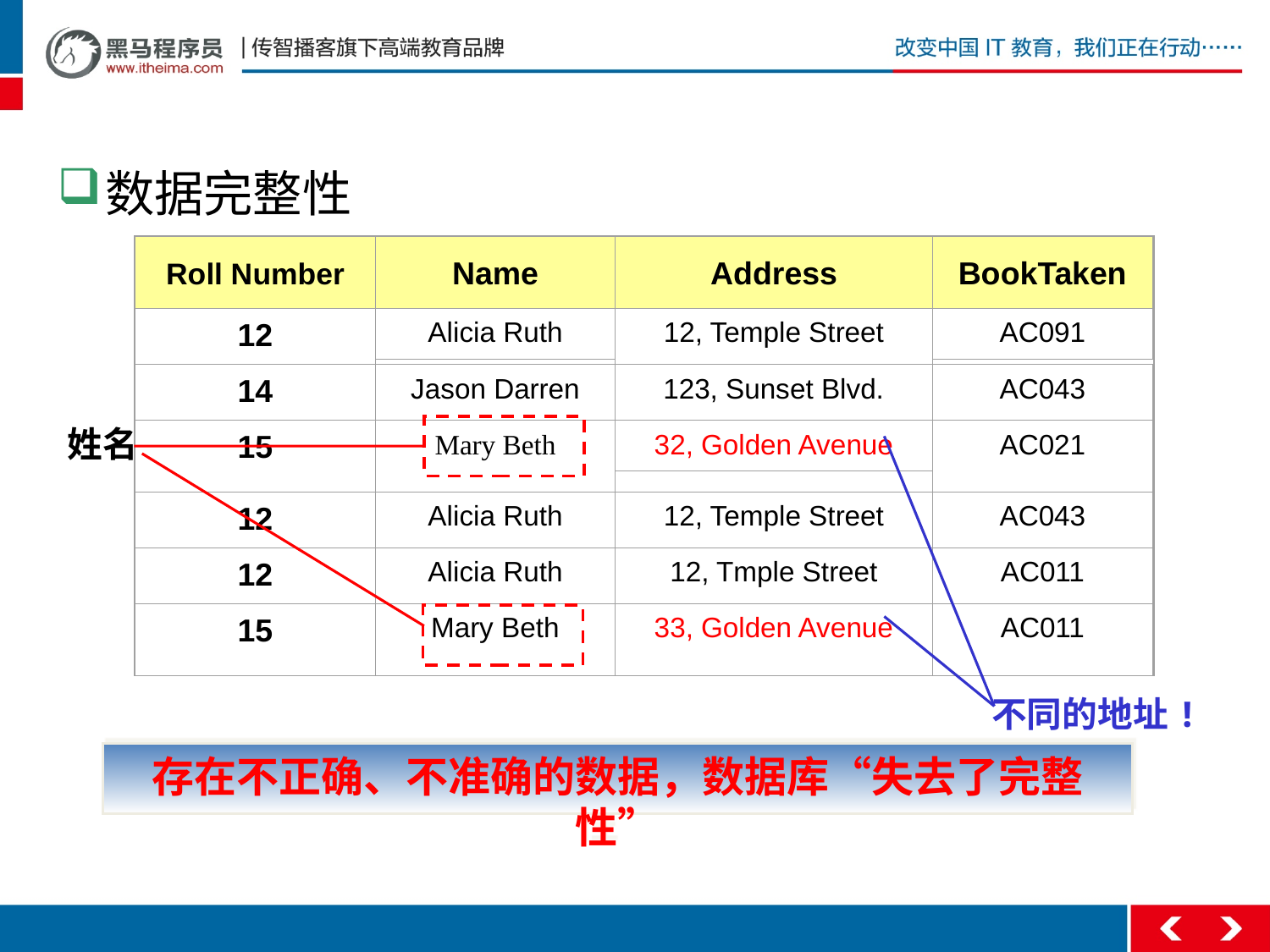

数据完整性

Roll Number

Name

Address

BookTaken

12

Alicia Ruth

12, Temple Street

AC091

14

Jason Darren

123, Sunset Blvd.

AC043

15

Mary Beth

32, Golden Avenue

AC021

12

Alicia Ruth

12, Temple Street

AC043

12

Alicia Ruth

12, Tmple Street

AC011

15

Mary Beth

33, Golden Avenue

AC011

姓名

不同的地址!
存在不正确、不准确的数据，数据库“失去了完整性”